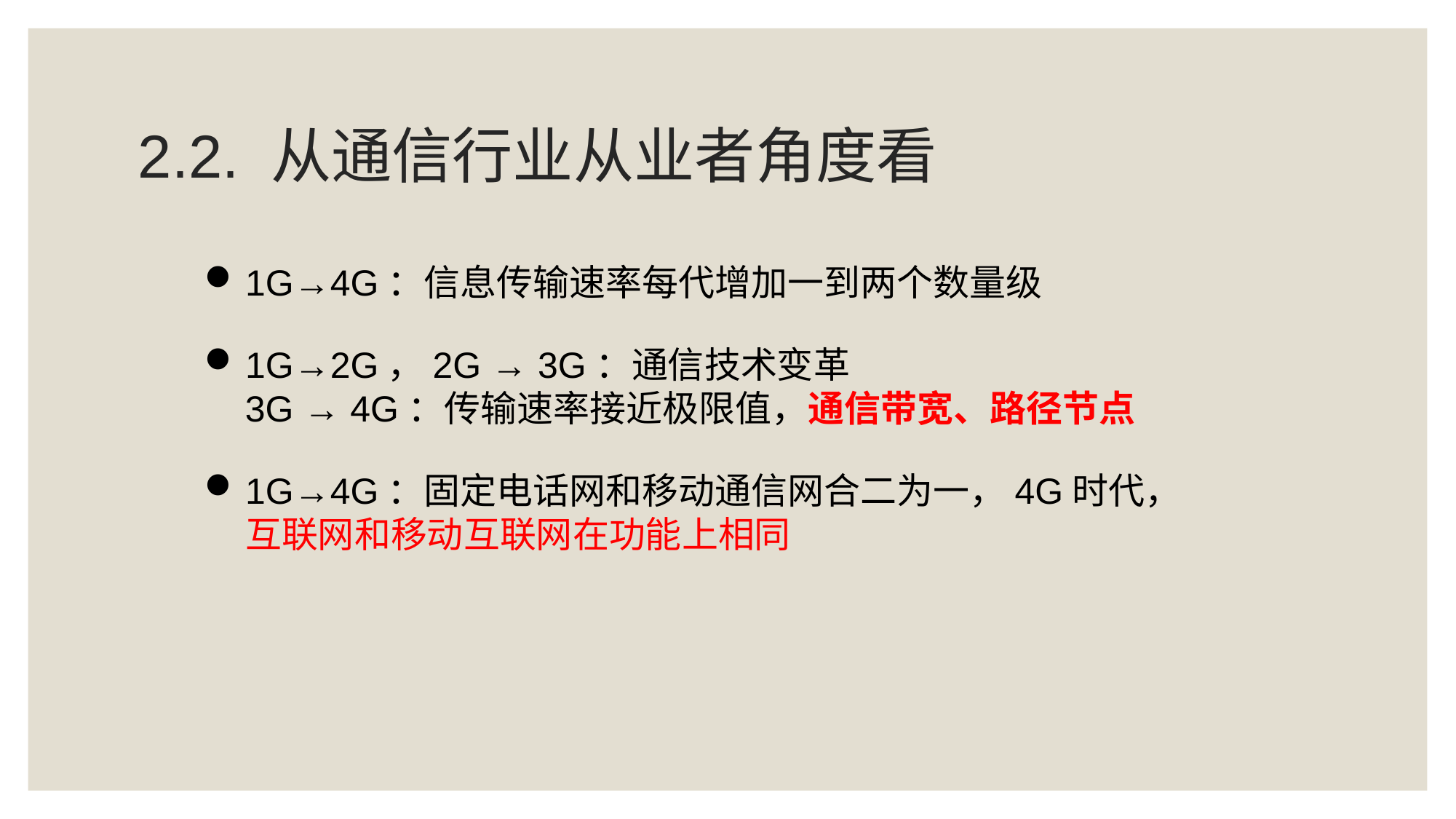

# 2.2. 从通信行业从业者角度看
1G→4G：信息传输速率每代增加一到两个数量级
1G→2G，2G → 3G：通信技术变革
    3G → 4G：传输速率接近极限值，通信带宽、路径节点
1G→4G：固定电话网和移动通信网合二为一，4G时代，互联网和移动互联网在功能上相同